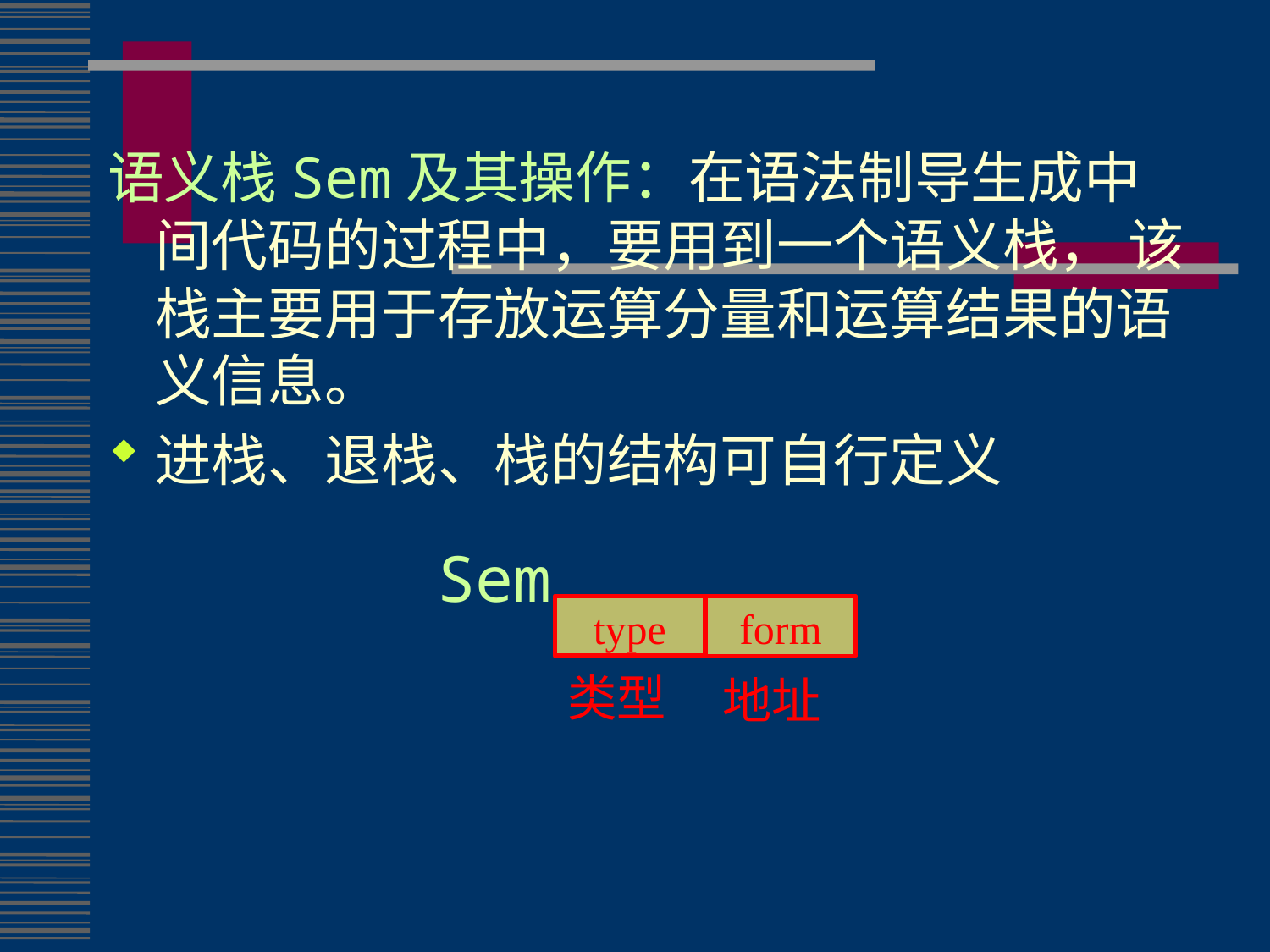

语义栈Sem及其操作：在语法制导生成中间代码的过程中，要用到一个语义栈， 该栈主要用于存放运算分量和运算结果的语义信息。
进栈、退栈、栈的结构可自行定义
Sem
type
form
类型
地址